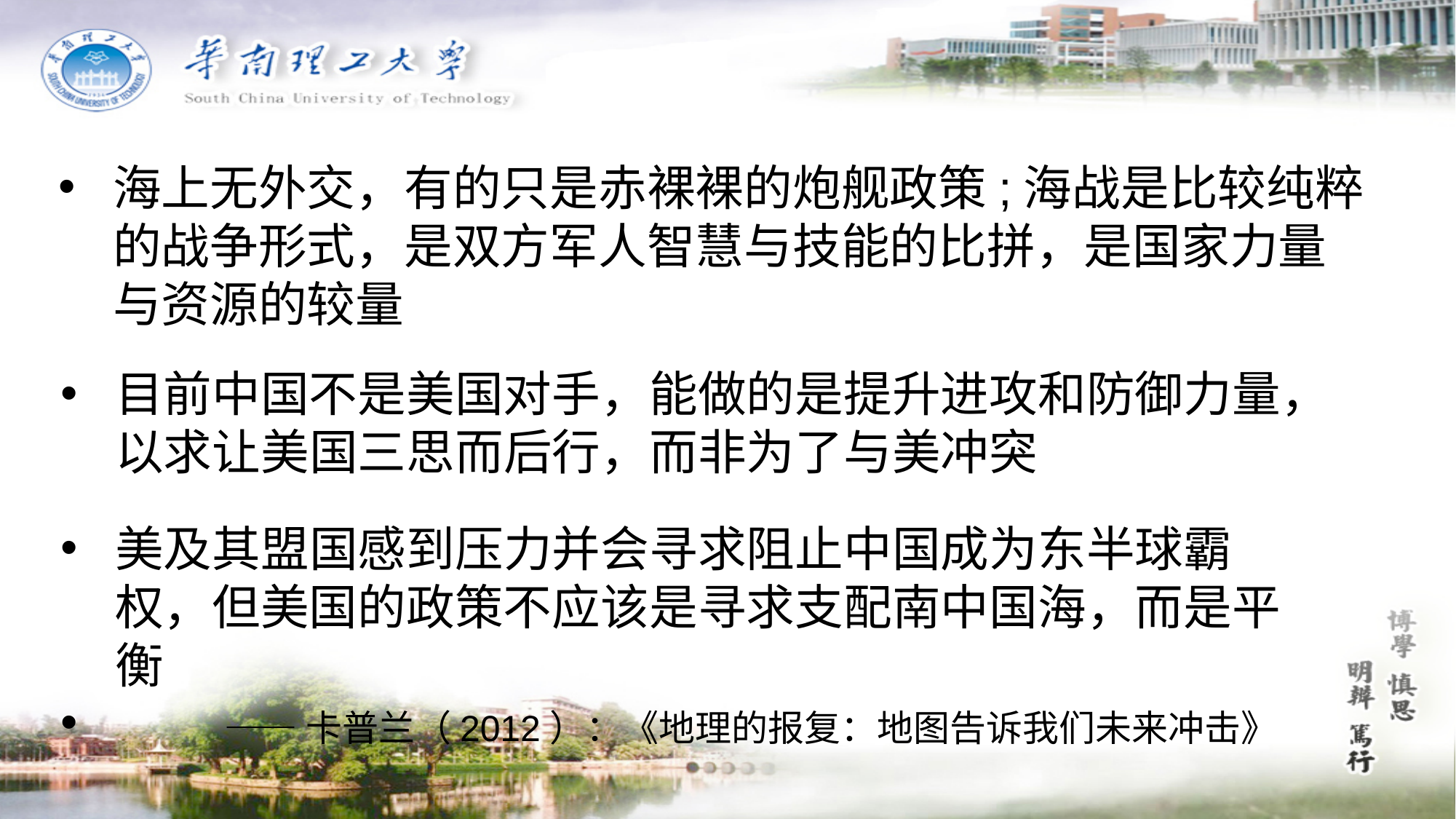

海上无外交，有的只是赤裸裸的炮舰政策;海战是比较纯粹的战争形式，是双方军人智慧与技能的比拼，是国家力量与资源的较量
目前中国不是美国对手，能做的是提升进攻和防御力量，以求让美国三思而后行，而非为了与美冲突
美及其盟国感到压力并会寻求阻止中国成为东半球霸权，但美国的政策不应该是寻求支配南中国海，而是平衡
          ——卡普兰（2012）：《地理的报复：地图告诉我们未来冲击》